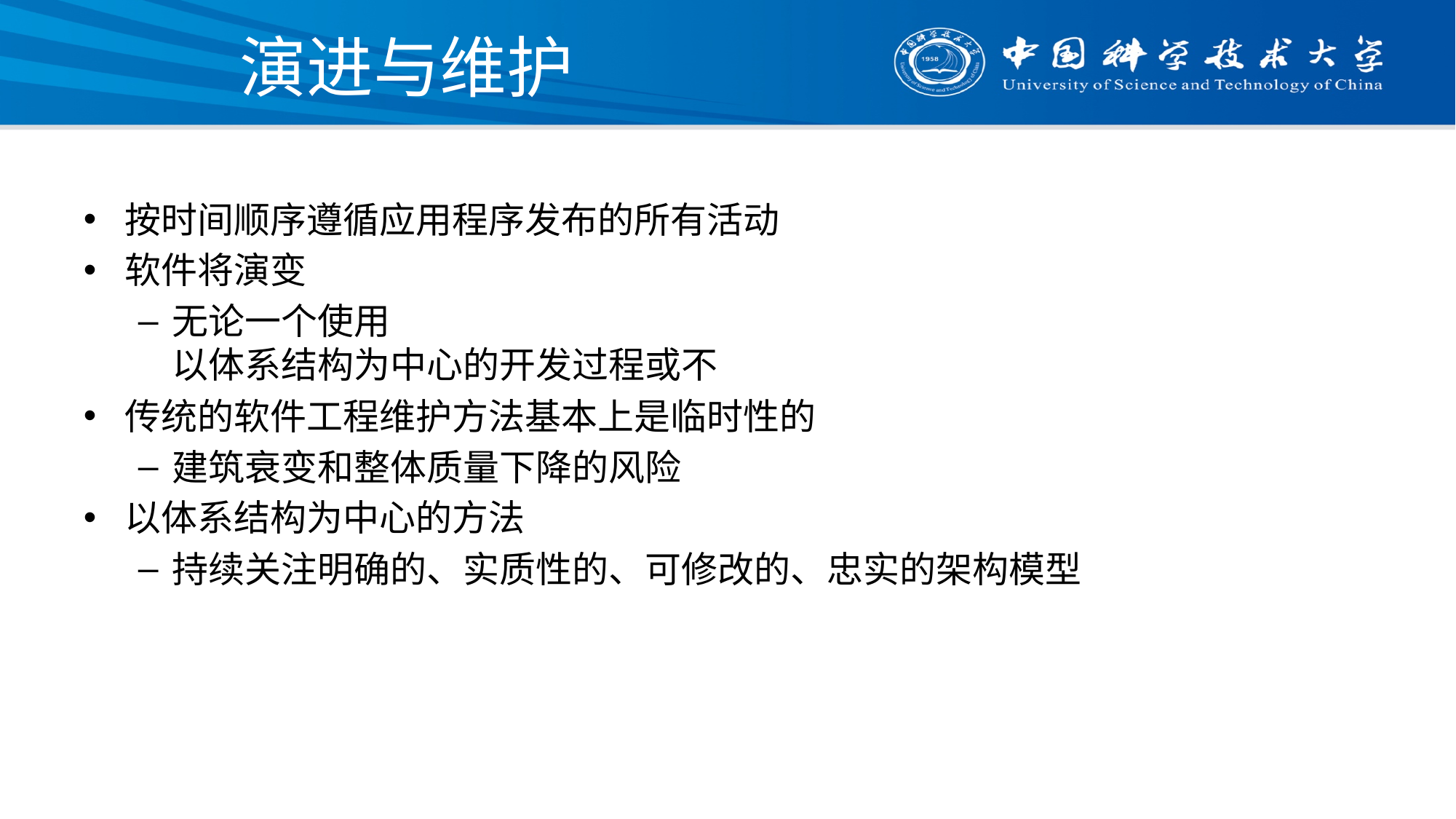

# 演进与维护
按时间顺序遵循应用程序发布的所有活动
软件将演变
无论一个使用
以体系结构为中心的开发过程或不
传统的软件工程维护方法基本上是临时性的
建筑衰变和整体质量下降的风险
以体系结构为中心的方法
持续关注明确的、实质性的、可修改的、忠实的架构模型